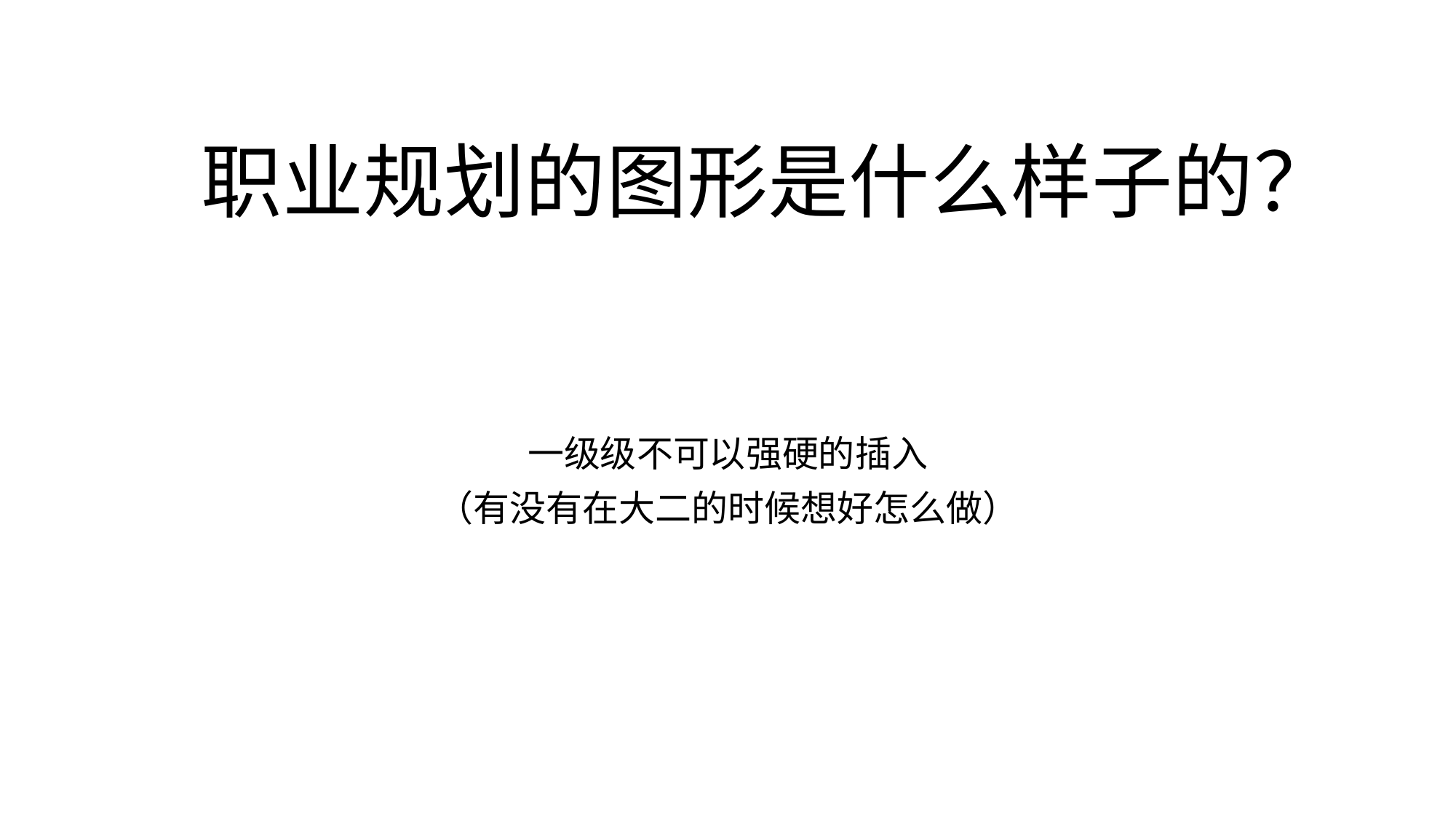

# 职业规划的图形是什么样子的？
一级级不可以强硬的插入
（有没有在大二的时候想好怎么做）